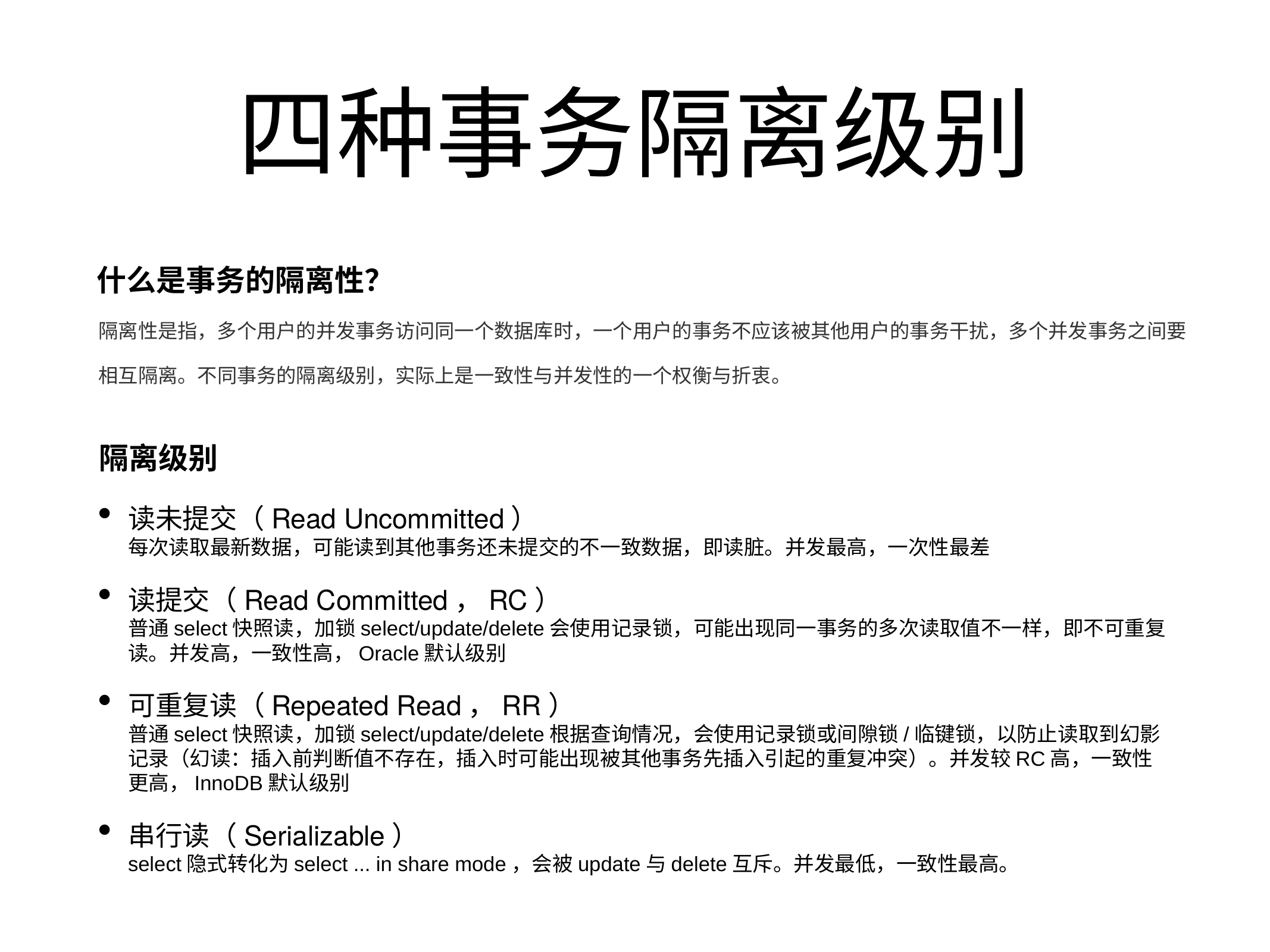

# 四种事务隔离级别
什么是事务的隔离性？
隔离性是指，多个用户的并发事务访问同一个数据库时，一个用户的事务不应该被其他用户的事务干扰，多个并发事务之间要相互隔离。不同事务的隔离级别，实际上是一致性与并发性的一个权衡与折衷。
隔离级别
读未提交（Read Uncommitted）
每次读取最新数据，可能读到其他事务还未提交的不一致数据，即读脏。并发最高，一次性最差
读提交（Read Committed，RC）
普通select快照读，加锁select/update/delete会使用记录锁，可能出现同一事务的多次读取值不一样，即不可重复读。并发高，一致性高，Oracle默认级别
可重复读（Repeated Read，RR）
普通select快照读，加锁select/update/delete根据查询情况，会使用记录锁或间隙锁/临键锁，以防止读取到幻影记录（幻读：插入前判断值不存在，插入时可能出现被其他事务先插入引起的重复冲突）。并发较RC高，一致性更高，InnoDB默认级别
串行读（Serializable）
select隐式转化为select ... in share mode，会被update与delete互斥。并发最低，一致性最高。